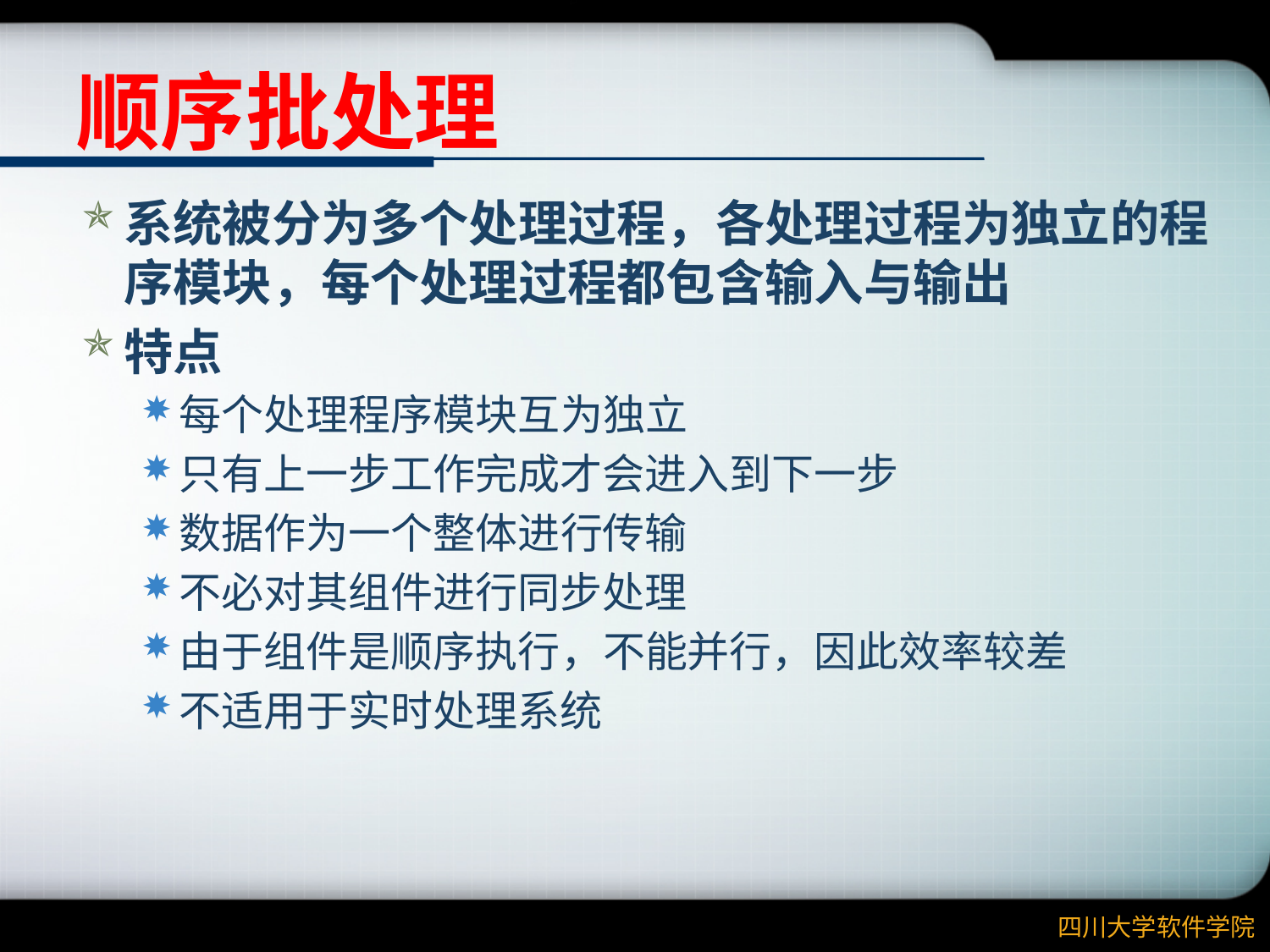

# 顺序批处理
系统被分为多个处理过程，各处理过程为独立的程序模块，每个处理过程都包含输入与输出
特点
每个处理程序模块互为独立
只有上一步工作完成才会进入到下一步
数据作为一个整体进行传输
不必对其组件进行同步处理
由于组件是顺序执行，不能并行，因此效率较差
不适用于实时处理系统